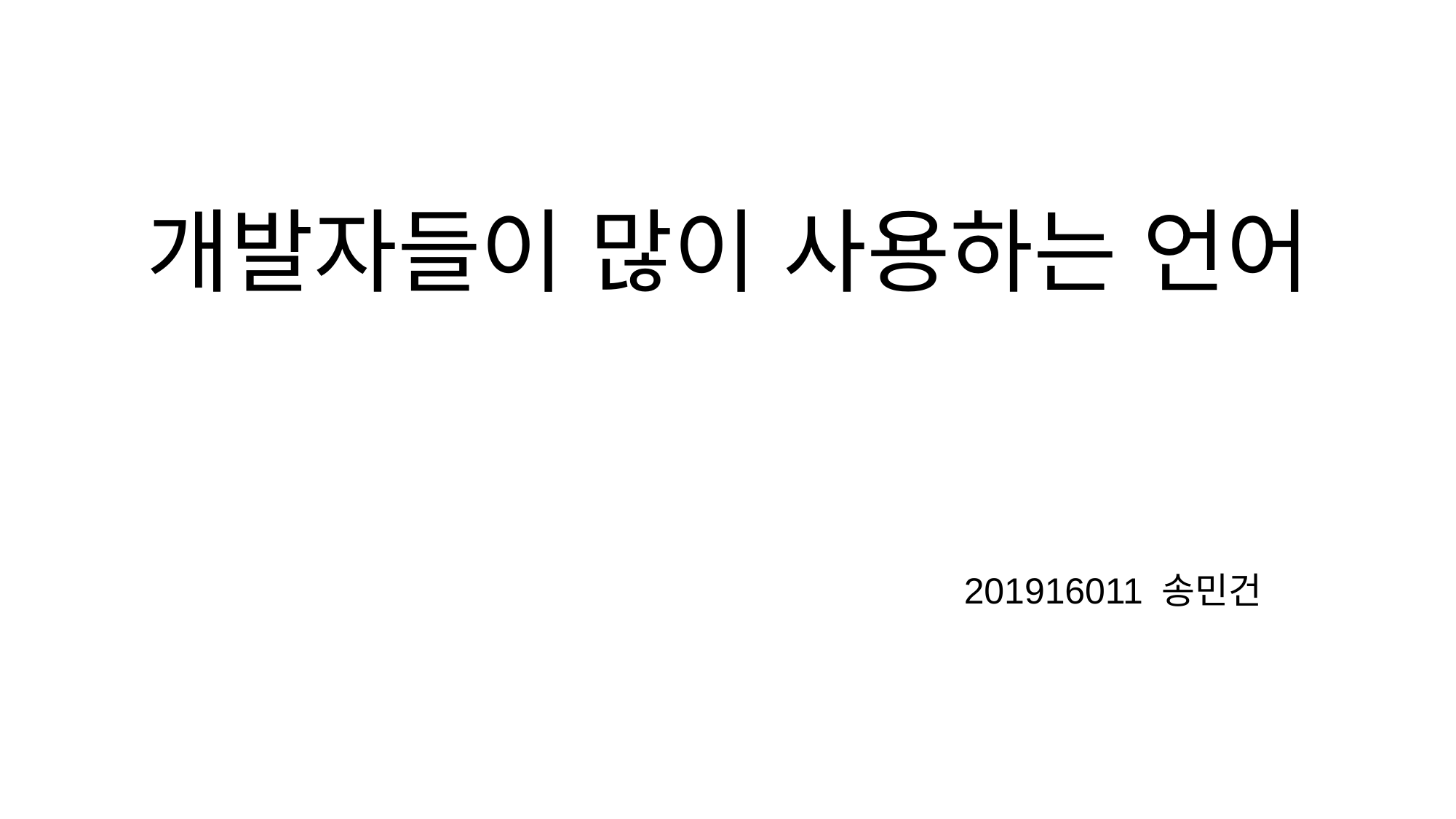

# 개발자들이 많이 사용하는 언어
201916011 송민건